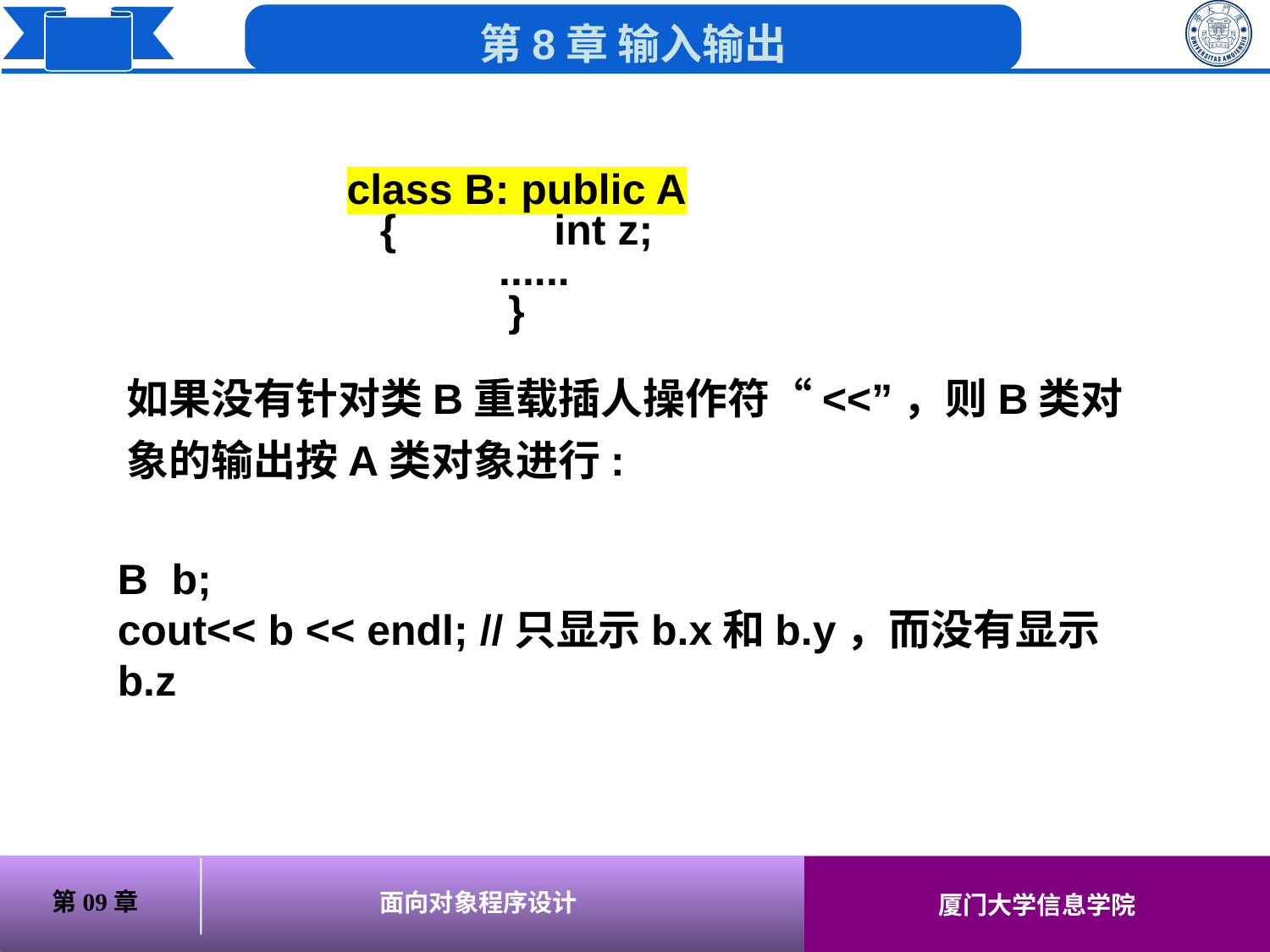

class B: public A
{	    int z;
   ......
}
如果没有针对类B重载插人操作符“<<”，则B类对象的输出按A类对象进行:
B  b;
cout<< b << endl; //只显示b.x和b.y，而没有显示b.z
32